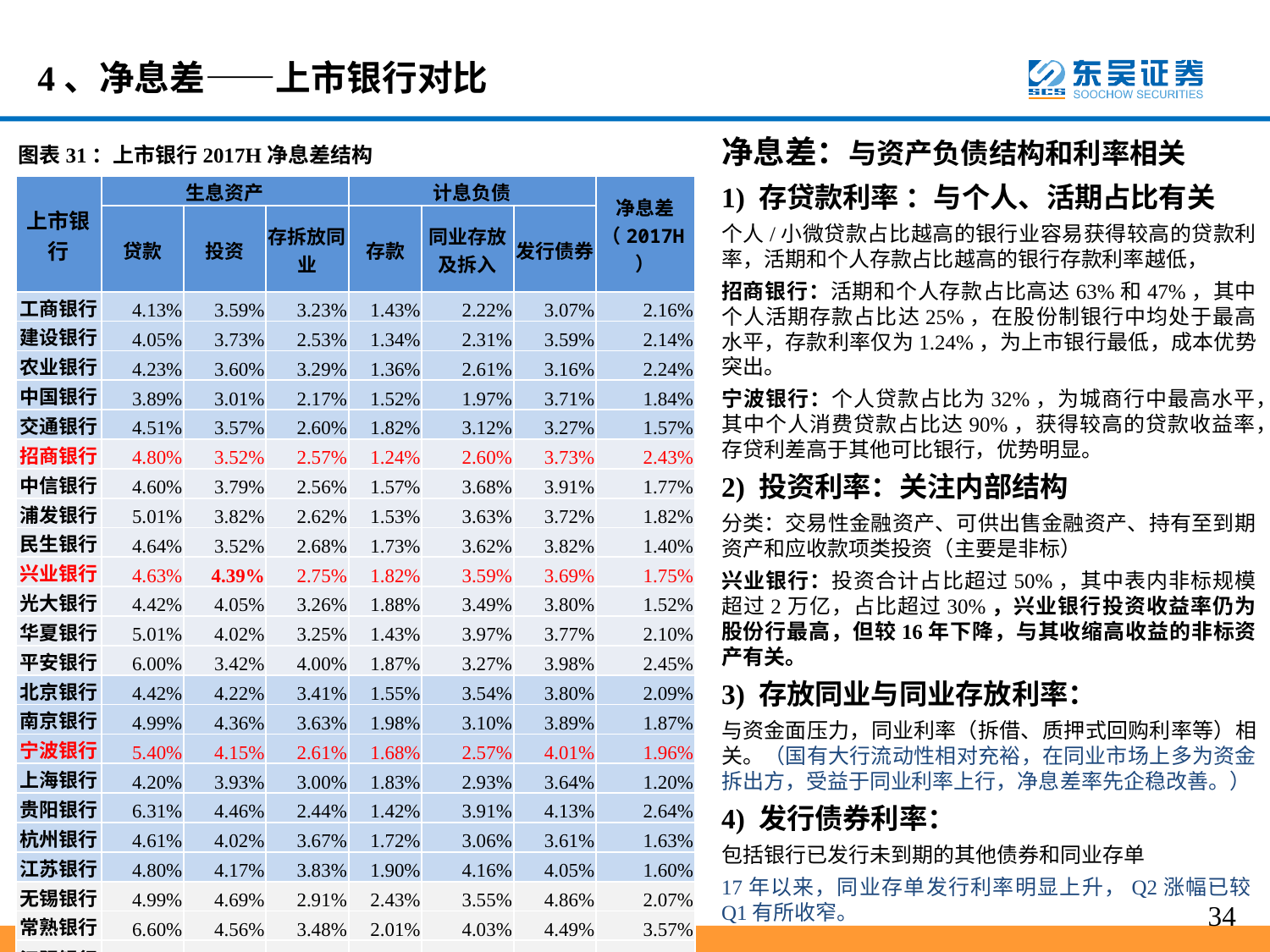

计息负债
4、净息差——上市银行对比
净息差：与资产负债结构和利率相关
1) 存贷款利率 ：与个人、活期占比有关
个人/小微贷款占比越高的银行业容易获得较高的贷款利率，活期和个人存款占比越高的银行存款利率越低，
招商银行：活期和个人存款占比高达63%和47%，其中个人活期存款占比达25%，在股份制银行中均处于最高水平，存款利率仅为1.24%，为上市银行最低，成本优势突出。
宁波银行：个人贷款占比为32%，为城商行中最高水平，其中个人消费贷款占比达90%，获得较高的贷款收益率，存贷利差高于其他可比银行，优势明显。
2) 投资利率：关注内部结构
分类：交易性金融资产、可供出售金融资产、持有至到期资产和应收款项类投资（主要是非标）
兴业银行：投资合计占比超过50%，其中表内非标规模超过2万亿，占比超过30%，兴业银行投资收益率仍为股份行最高，但较16年下降，与其收缩高收益的非标资产有关。
3) 存放同业与同业存放利率：
与资金面压力，同业利率（拆借、质押式回购利率等）相关。（国有大行流动性相对充裕，在同业市场上多为资金拆出方，受益于同业利率上行，净息差率先企稳改善。）
4) 发行债券利率：
包括银行已发行未到期的其他债券和同业存单
17年以来，同业存单发行利率明显上升，Q2涨幅已较Q1有所收窄。
图表31：上市银行2017H净息差结构
| 上市银行 | 生息资产 |  |  | 计息负债 |  |  | 净息差（2017H） |
| --- | --- | --- | --- | --- | --- | --- | --- |
|  | 贷款 | 投资 | 存拆放同业 | 存款 | 同业存放及拆入 | 发行债券 |  |
| 工商银行 | 4.13% | 3.59% | 3.23% | 1.43% | 2.22% | 3.07% | 2.16% |
| 建设银行 | 4.05% | 3.73% | 2.53% | 1.34% | 2.31% | 3.59% | 2.14% |
| 农业银行 | 4.23% | 3.60% | 3.29% | 1.36% | 2.61% | 3.16% | 2.24% |
| 中国银行 | 3.89% | 3.01% | 2.17% | 1.52% | 1.97% | 3.71% | 1.84% |
| 交通银行 | 4.51% | 3.57% | 2.60% | 1.82% | 3.12% | 3.27% | 1.57% |
| 招商银行 | 4.80% | 3.52% | 2.57% | 1.24% | 2.60% | 3.73% | 2.43% |
| 中信银行 | 4.60% | 3.79% | 2.56% | 1.57% | 3.68% | 3.91% | 1.77% |
| 浦发银行 | 5.01% | 3.82% | 2.62% | 1.53% | 3.63% | 3.72% | 1.82% |
| 民生银行 | 4.64% | 3.52% | 2.68% | 1.73% | 3.62% | 3.82% | 1.40% |
| 兴业银行 | 4.63% | 4.39% | 2.75% | 1.82% | 3.59% | 3.69% | 1.75% |
| 光大银行 | 4.42% | 4.05% | 3.26% | 1.88% | 3.49% | 3.80% | 1.52% |
| 华夏银行 | 5.01% | 4.02% | 3.25% | 1.43% | 3.97% | 3.77% | 2.10% |
| 平安银行 | 6.00% | 3.42% | 4.00% | 1.87% | 3.27% | 3.98% | 2.45% |
| 北京银行 | 4.42% | 4.22% | 3.41% | 1.55% | 3.54% | 3.80% | 2.09% |
| 南京银行 | 4.99% | 4.36% | 3.63% | 1.98% | 3.10% | 3.89% | 1.87% |
| 宁波银行 | 5.40% | 4.15% | 2.61% | 1.68% | 2.57% | 4.01% | 1.96% |
| 上海银行 | 4.20% | 3.93% | 3.00% | 1.83% | 2.93% | 3.64% | 1.20% |
| 贵阳银行 | 6.31% | 4.46% | 2.44% | 1.42% | 3.91% | 4.13% | 2.64% |
| 杭州银行 | 4.61% | 4.02% | 3.67% | 1.72% | 3.06% | 3.61% | 1.63% |
| 江苏银行 | 4.80% | 4.17% | 3.83% | 1.90% | 4.16% | 4.05% | 1.60% |
| 无锡银行 | 4.99% | 4.69% | 2.91% | 2.43% | 3.55% | 4.86% | 2.07% |
| 常熟银行 | 6.60% | 4.56% | 3.48% | 2.01% | 4.03% | 4.49% | 3.57% |
| 江阴银行 | 5.47% | 3.19% | 1.80% | 2.05% | 3.50% | - | 2.07% |
| 吴江银行 | 5.71% | 3.88% | 2.90% | 1.57% | - | 3.01% | 3.07% |
| 张家港行 | 5.53% | 3.22% | 1.60% | 1.96% | 2.81% | - | 2.24% |
资料来源：Wind资讯，公司年报，东吴证券研究所
34